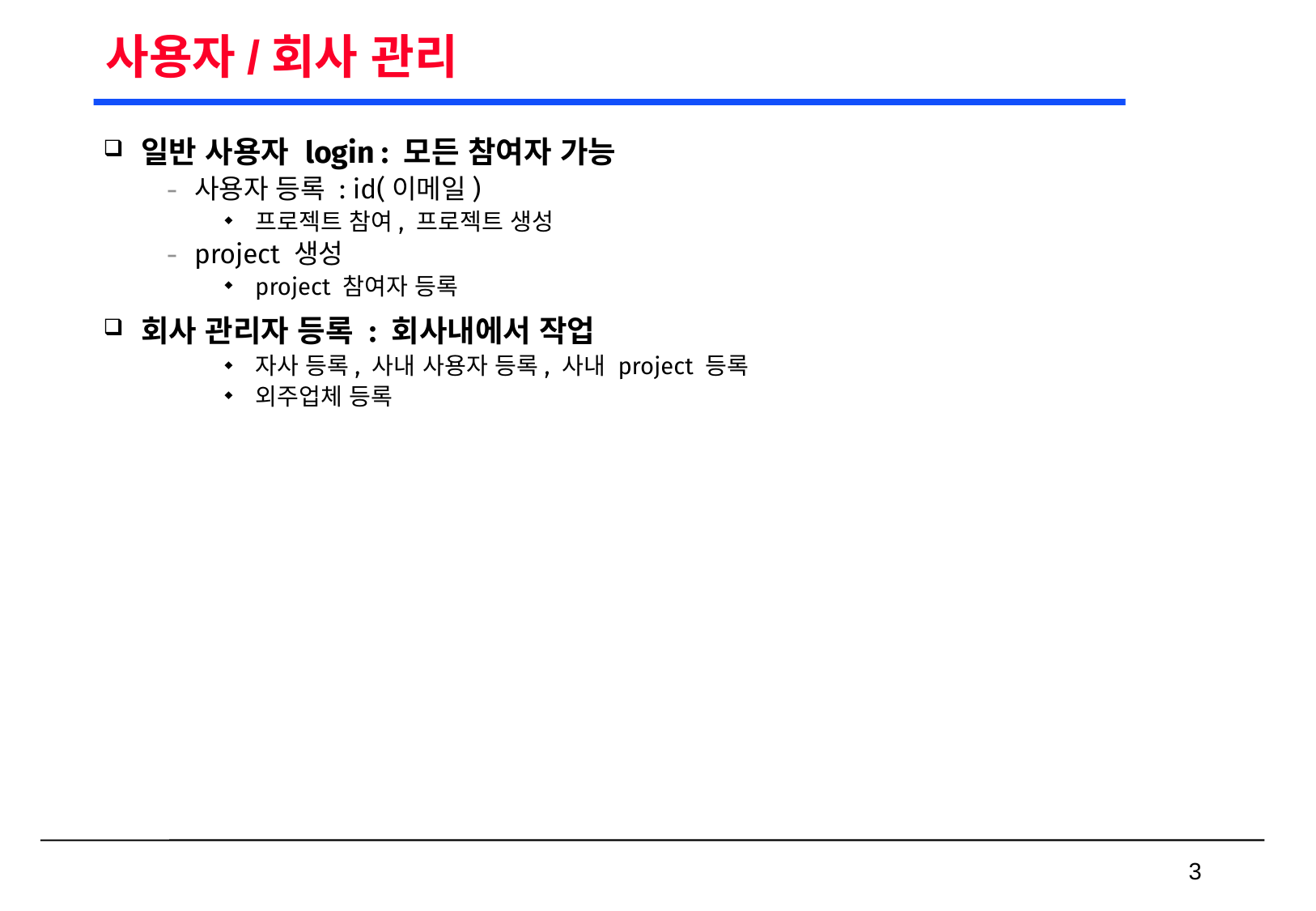

# 사용자/회사 관리
일반 사용자 login : 모든 참여자 가능
사용자 등록 : id(이메일)
프로젝트 참여, 프로젝트 생성
project 생성
project 참여자 등록
회사 관리자 등록 : 회사내에서 작업
자사 등록, 사내 사용자 등록, 사내 project 등록
외주업체 등록

 3